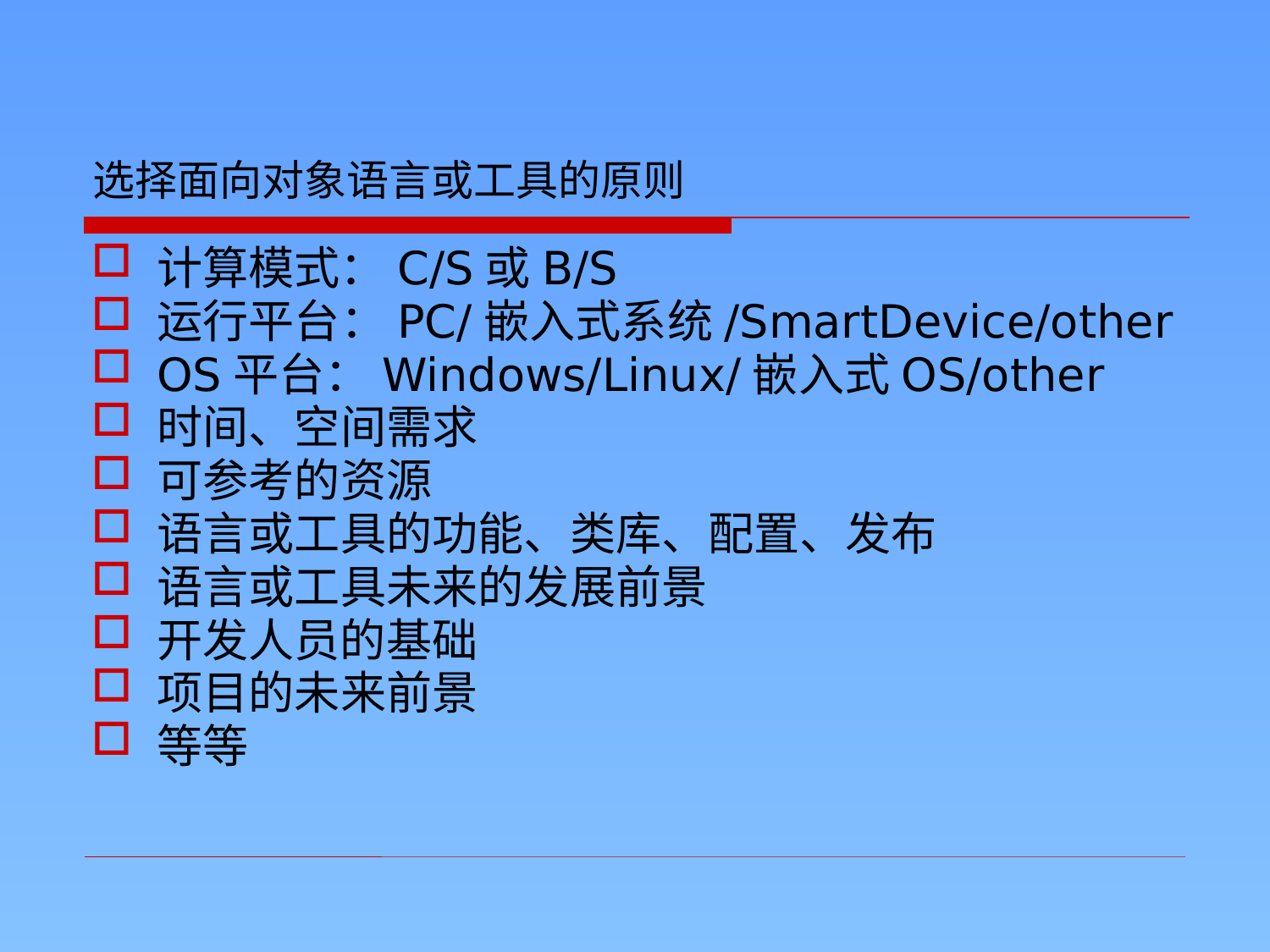

选择面向对象语言或工具的原则
计算模式：C/S或B/S
运行平台：PC/嵌入式系统/SmartDevice/other
OS平台：Windows/Linux/嵌入式OS/other
时间、空间需求
可参考的资源
语言或工具的功能、类库、配置、发布
语言或工具未来的发展前景
开发人员的基础
项目的未来前景
等等